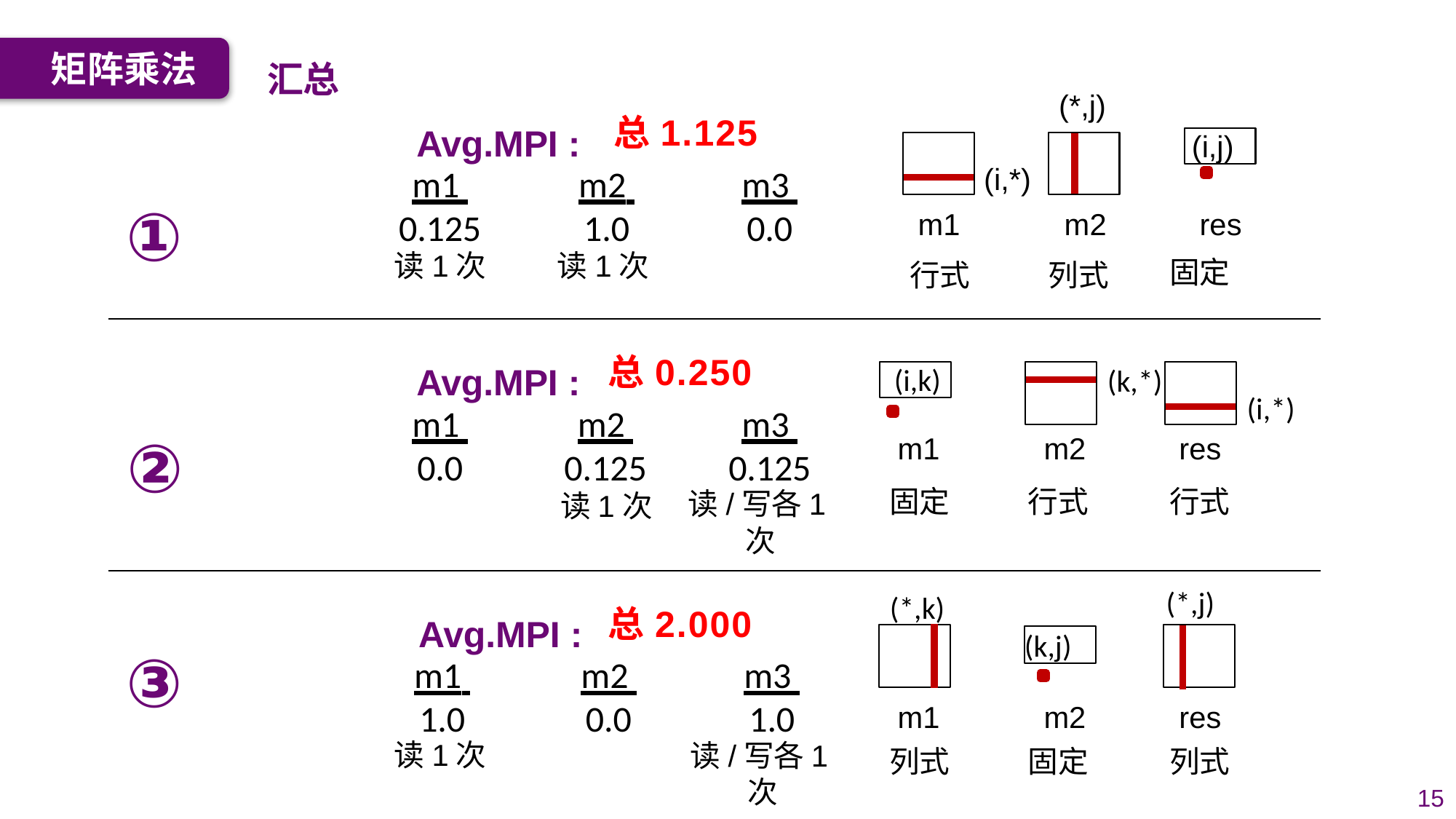

汇总

矩阵乘法
(*,j)
(i,j)

(i,*)

m1
m2
res
行式
列式
Avg.MPI :
m1  0.125
m2  1.0
m3  0.0
读1次
读1次
总1.125
①
固定
Avg.MPI :
m1  0.0
m2  0.125
m3  0.125
读/写各1次
读1次
总0.250
(k,*)
(i,k)

(i,*)

②
m1
m2
res
固定
行式
行式
(*,k)
(*,j)

(k,j)

m1
m2
res
列式
列式
固定
Avg.MPI :
m1  1.0
m2  0.0
m3  1.0
读1次
读/写各1次
总2.000
③
15